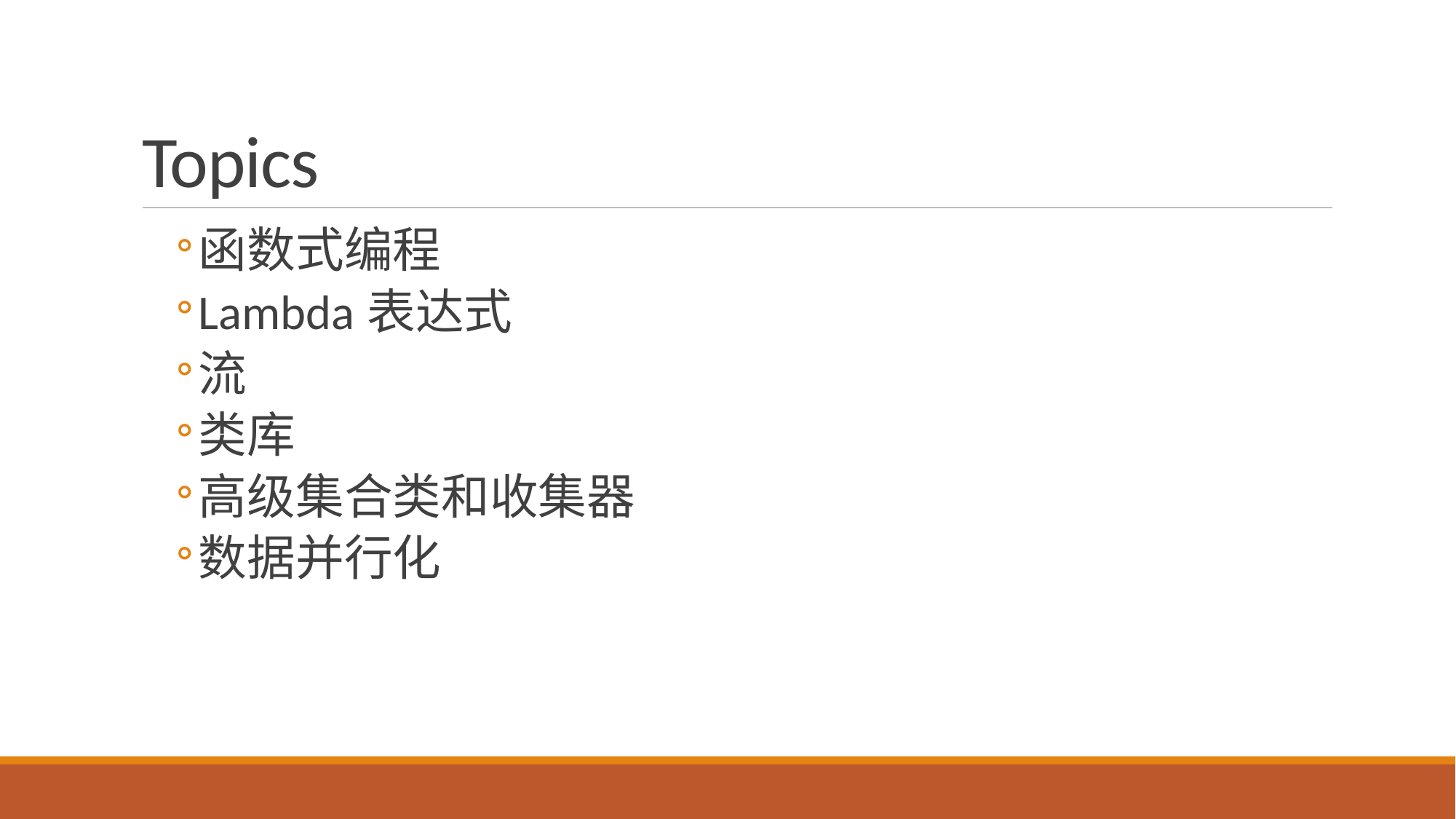

# Topics
函数式编程
Lambda表达式
流
类库
高级集合类和收集器
数据并行化